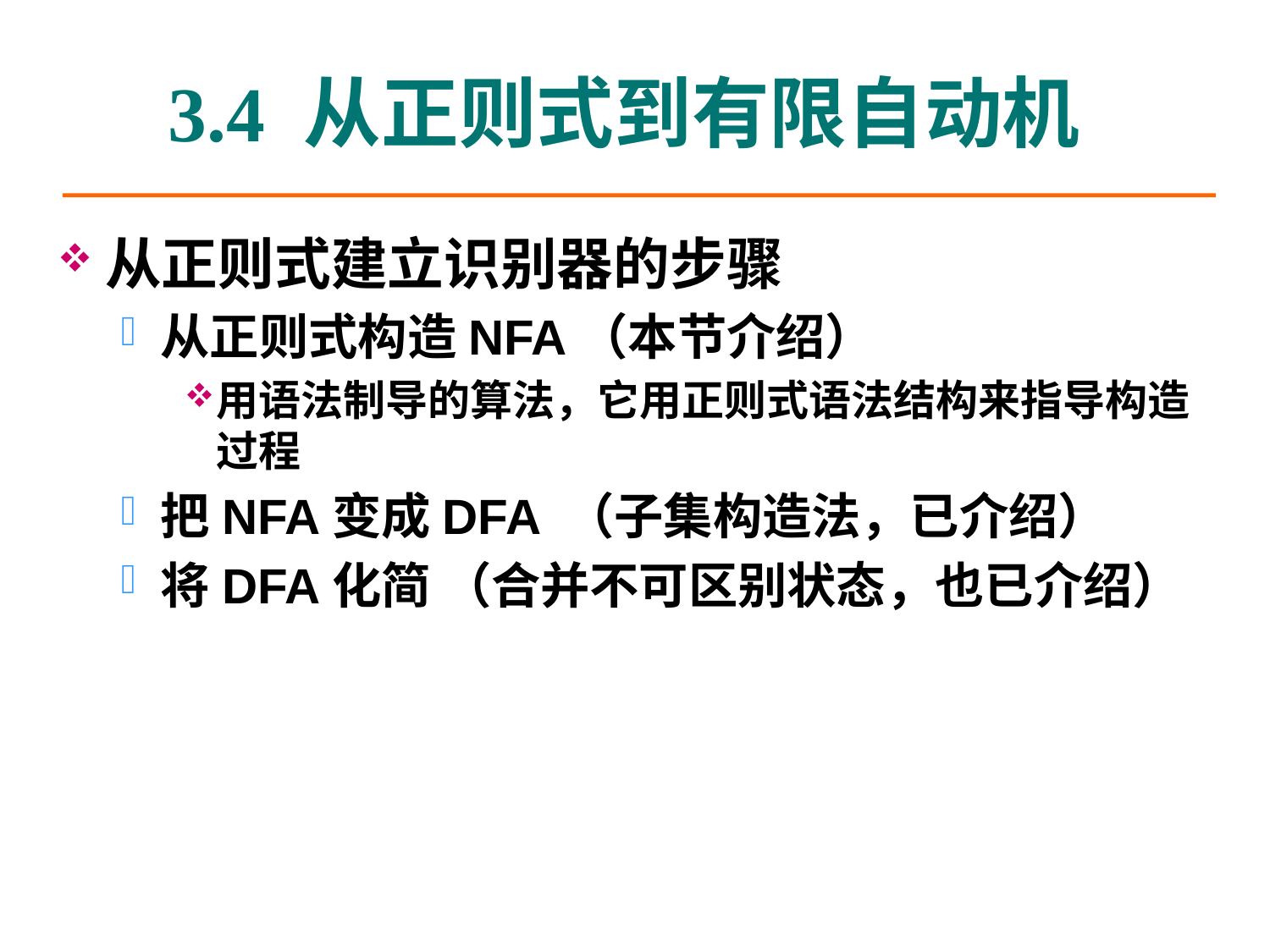

3.4 从正则式到有限自动机
从正则式建立识别器的步骤
从正则式构造NFA（本节介绍）
用语法制导的算法，它用正则式语法结构来指导构造过程
把NFA变成DFA （子集构造法，已介绍）
将DFA化简 （合并不可区别状态，也已介绍）